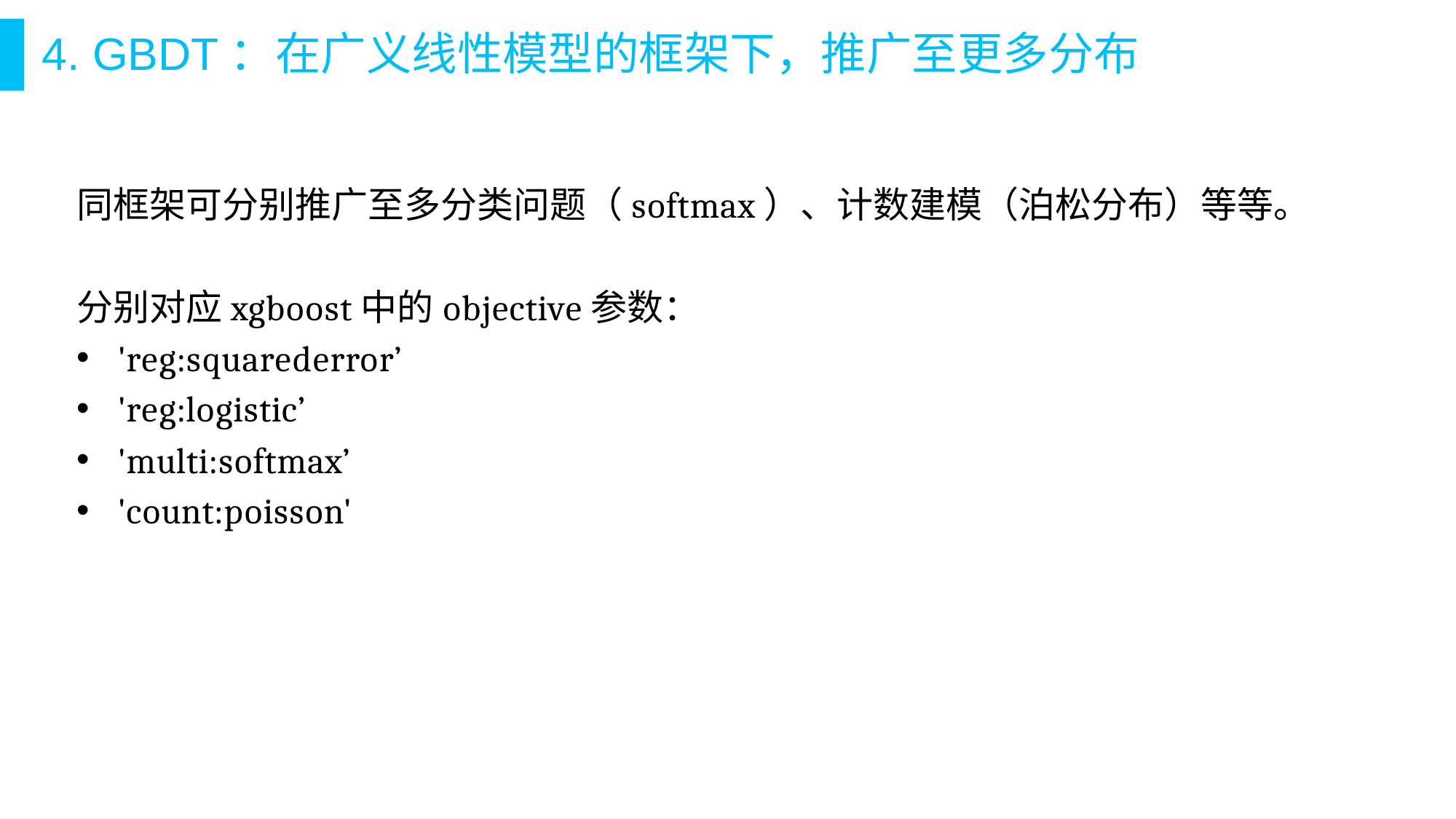

# 4. GBDT：在广义线性模型的框架下，推广至更多分布

同框架可分别推广至多分类问题（softmax）、计数建模（泊松分布）等等。

分别对应xgboost中的objective参数：
'reg:squarederror’
'reg:logistic’
'multi:softmax’
'count:poisson'